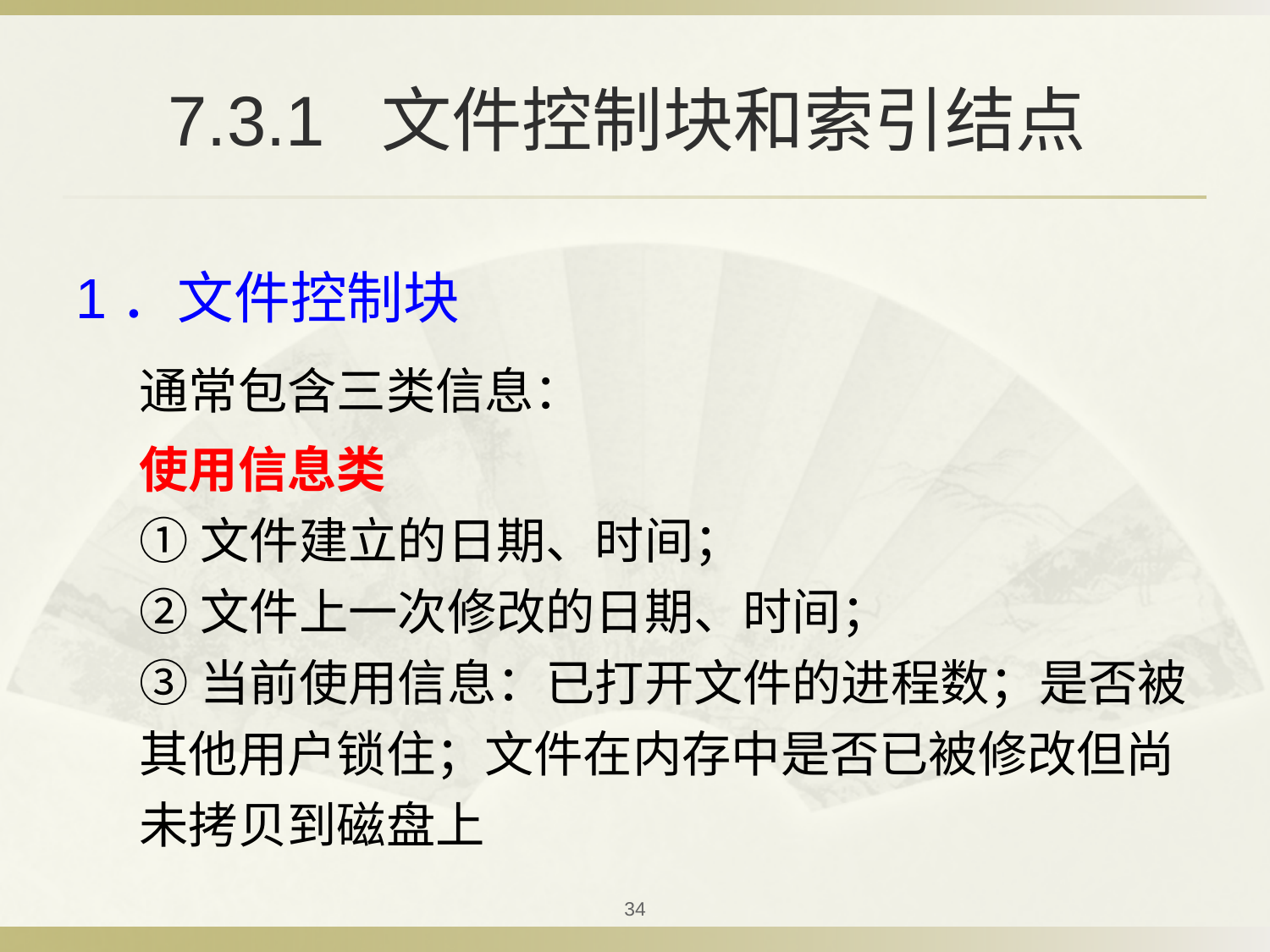

# 7.3.1  文件控制块和索引结点
1．文件控制块
通常包含三类信息：
使用信息类
①文件建立的日期、时间；
②文件上一次修改的日期、时间；
③当前使用信息：已打开文件的进程数；是否被其他用户锁住；文件在内存中是否已被修改但尚未拷贝到磁盘上
34